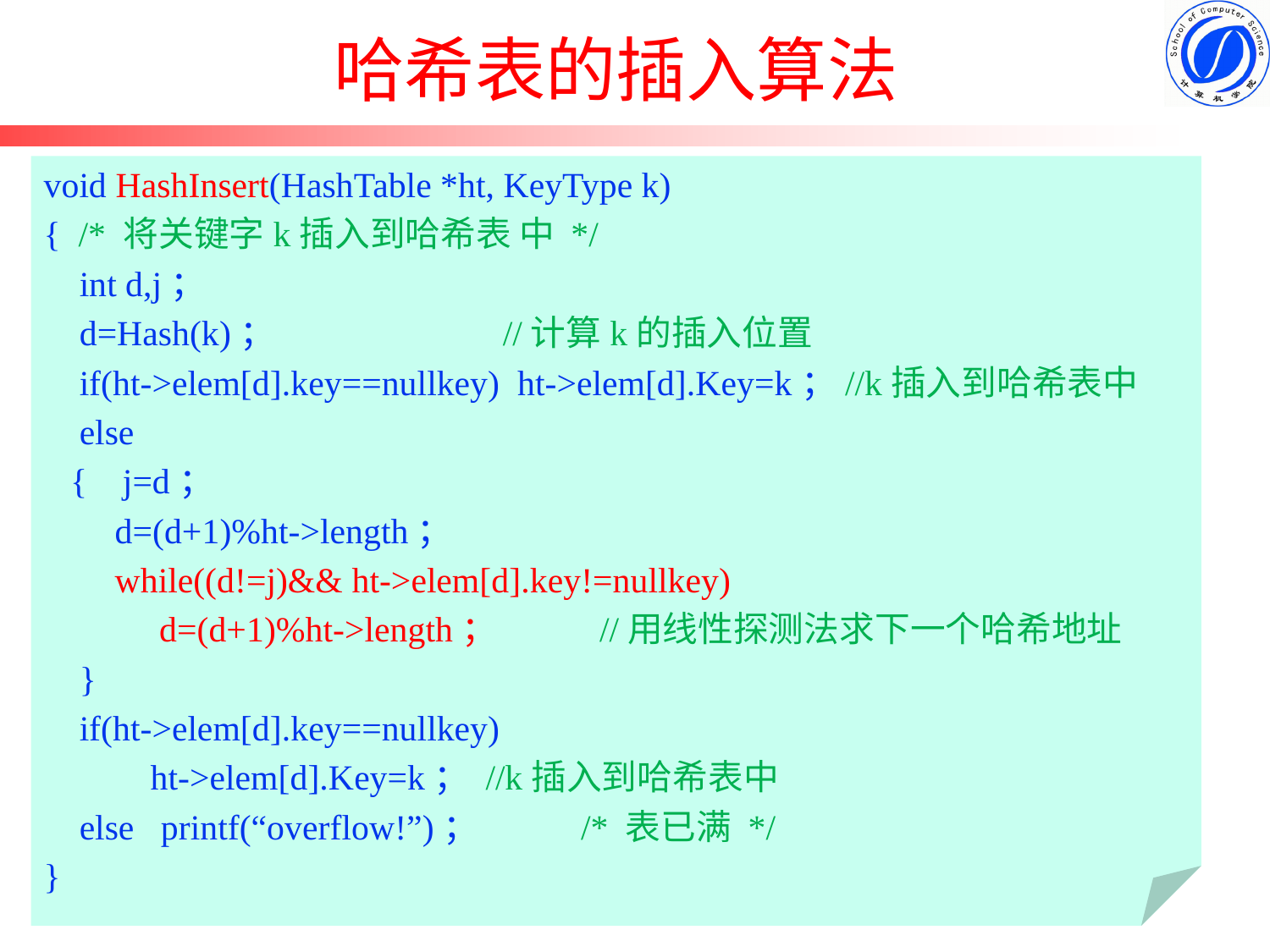

# 哈希表的插入算法
void HashInsert(HashTable *ht, KeyType k)
{  /* 将关键字k插入到哈希表 中 */
    int d,j；
    d=Hash(k)；                            //计算k的插入位置
    if(ht->elem[d].key==nullkey)  ht->elem[d].Key=k；//k插入到哈希表中
    else
   {    j=d；
        d=(d+1)%ht->length；
        while((d!=j)&& ht->elem[d].key!=nullkey)
             d=(d+1)%ht->length；            //用线性探测法求下一个哈希地址
    }
    if(ht->elem[d].key==nullkey)
            ht->elem[d].Key=k； //k插入到哈希表中
    else   printf(“overflow!”)；            /* 表已满 */
}